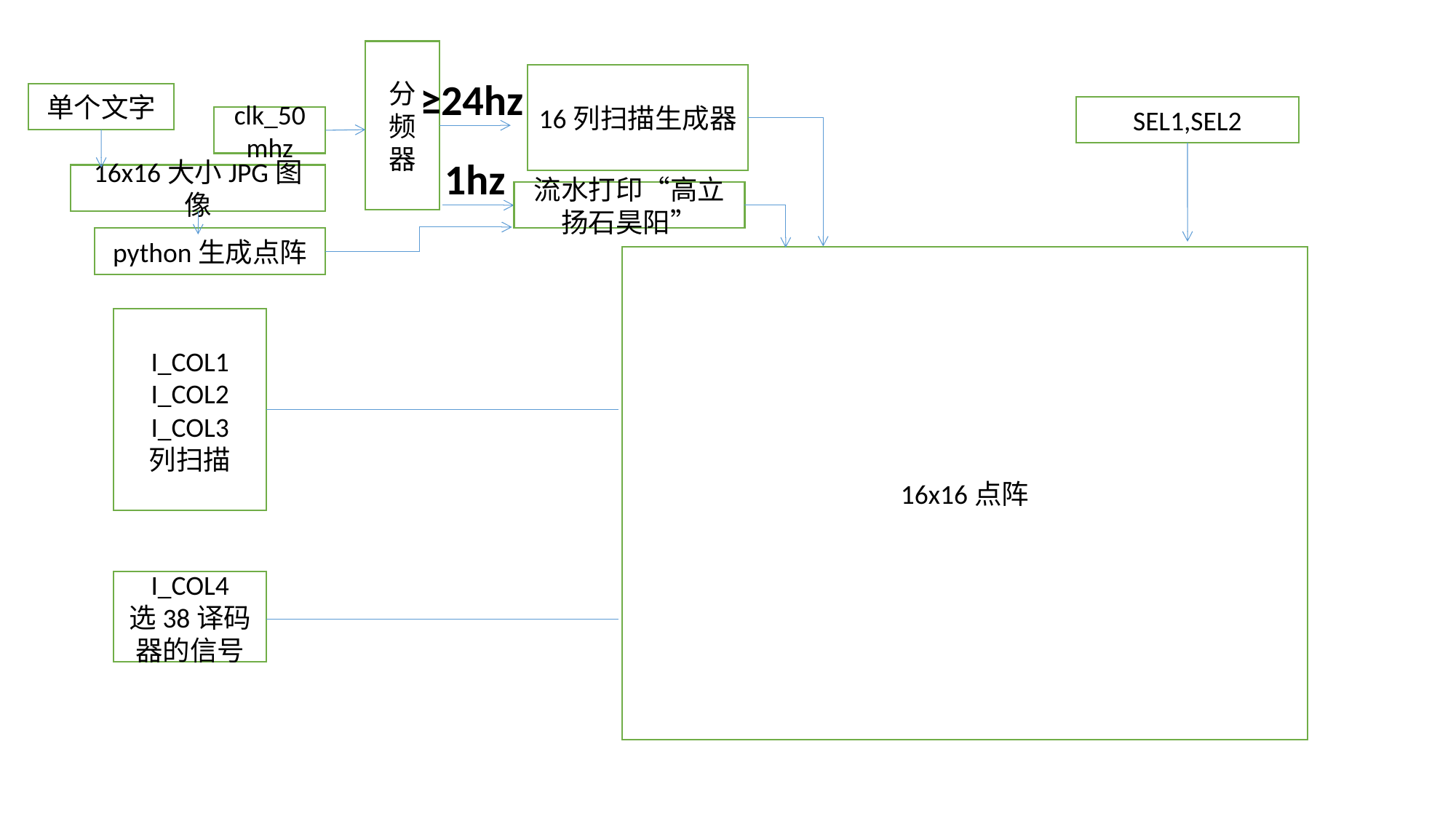

分频器
16列扫描生成器
≥24hz
单个文字
SEL1,SEL2
clk_50mhz
1hz
16x16大小JPG图像
流水打印“高立扬石昊阳”
python生成点阵
16x16点阵
I_COL1
I_COL2
I_COL3
列扫描
I_COL4
选38译码器的信号